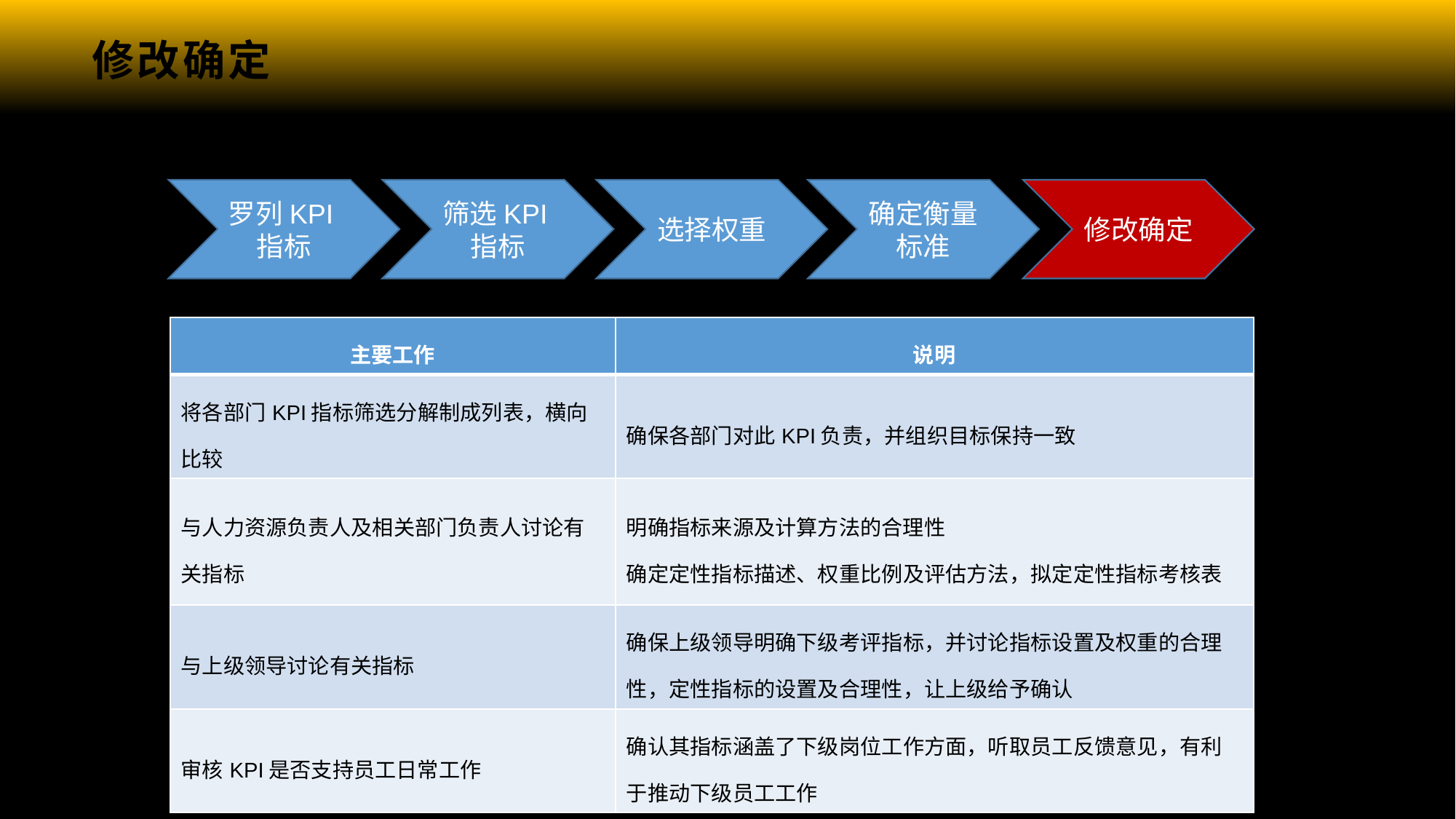

# 修改确定
罗列KPI指标
筛选KPI指标
选择权重
确定衡量标准
修改确定
| 主要工作 | 说明 |
| --- | --- |
| 将各部门KPI指标筛选分解制成列表，横向比较 | 确保各部门对此KPI负责，并组织目标保持一致 |
| 与人力资源负责人及相关部门负责人讨论有关指标 | 明确指标来源及计算方法的合理性 确定定性指标描述、权重比例及评估方法，拟定定性指标考核表 |
| 与上级领导讨论有关指标 | 确保上级领导明确下级考评指标，并讨论指标设置及权重的合理性，定性指标的设置及合理性，让上级给予确认 |
| 审核KPI是否支持员工日常工作 | 确认其指标涵盖了下级岗位工作方面，听取员工反馈意见，有利于推动下级员工工作 |